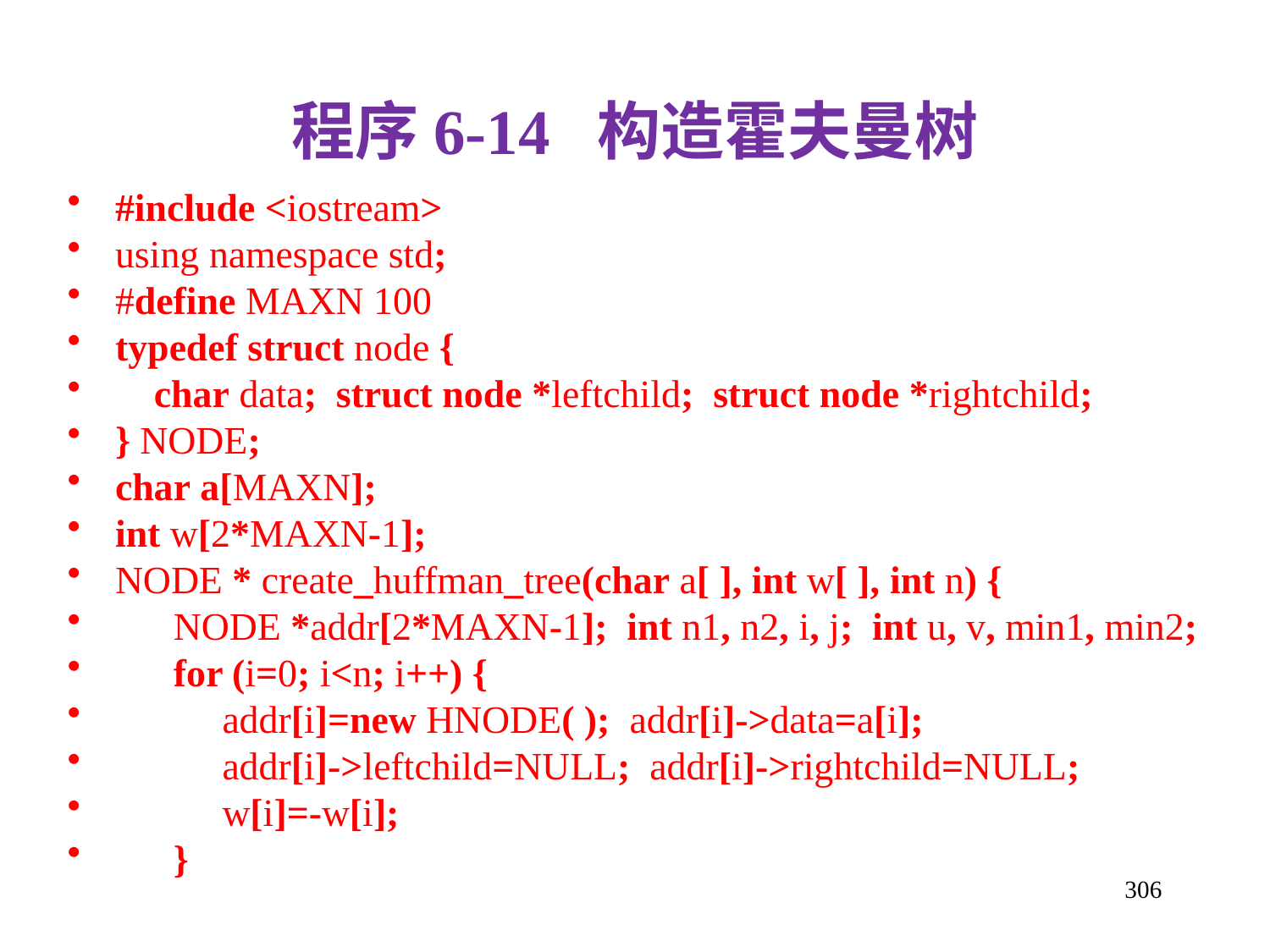

程序6-14  构造霍夫曼树
#include <iostream>
using namespace std;
#define MAXN 100
typedef struct node {
    char data;  struct node *leftchild;  struct node *rightchild;
} NODE;
char a[MAXN];
int w[2*MAXN-1];
NODE * create_huffman_tree(char a[ ], int w[ ], int n) {
      NODE *addr[2*MAXN-1];  int n1, n2, i, j;  int u, v, min1, min2;
      for (i=0; i<n; i++) {
           addr[i]=new HNODE( );  addr[i]->data=a[i];
           addr[i]->leftchild=NULL;  addr[i]->rightchild=NULL;
           w[i]=-w[i];
      }

306